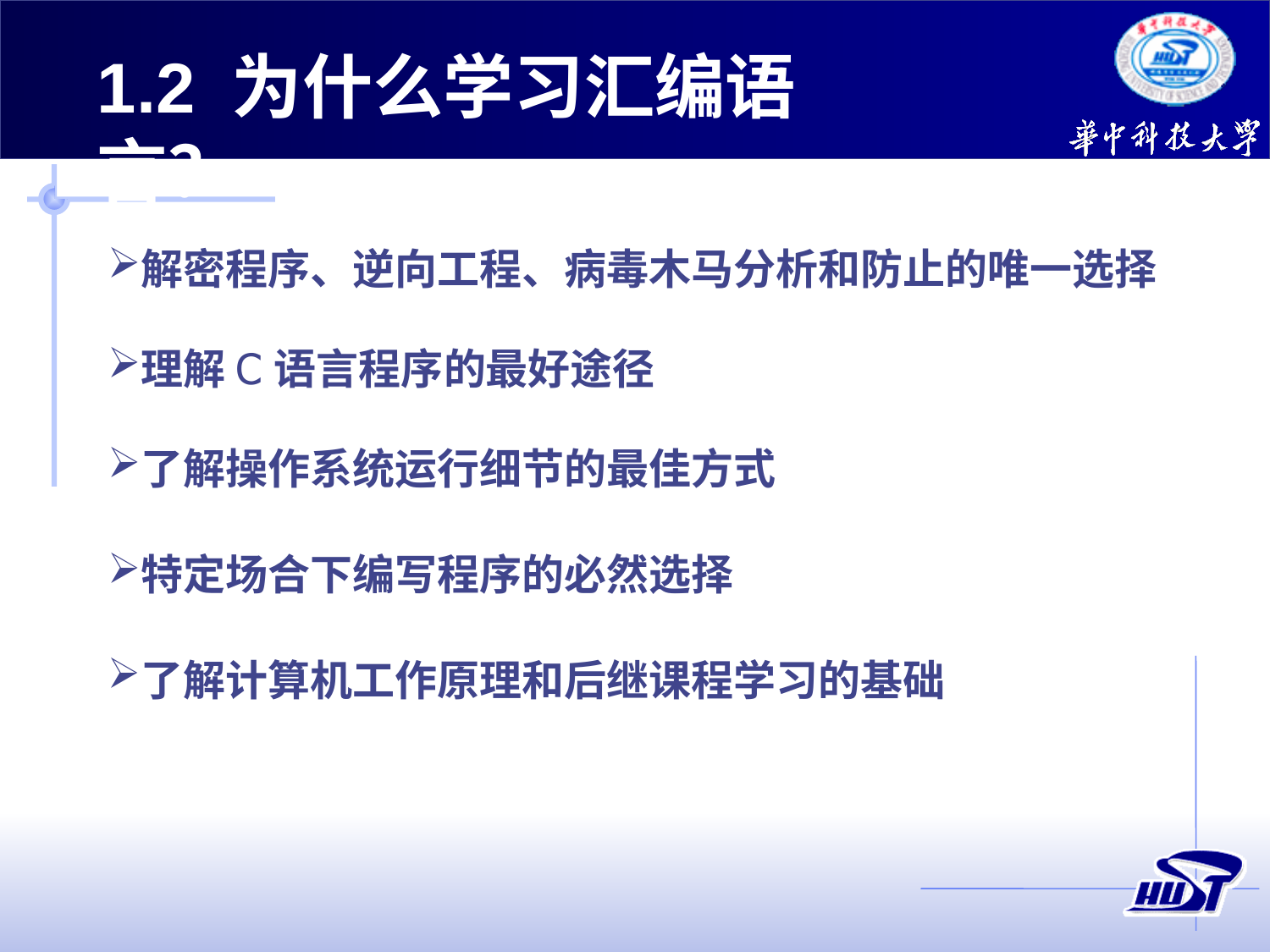

1.2 为什么学习汇编语言？
解密程序、逆向工程、病毒木马分析和防止的唯一选择
理解C语言程序的最好途径
了解操作系统运行细节的最佳方式
特定场合下编写程序的必然选择
了解计算机工作原理和后继课程学习的基础